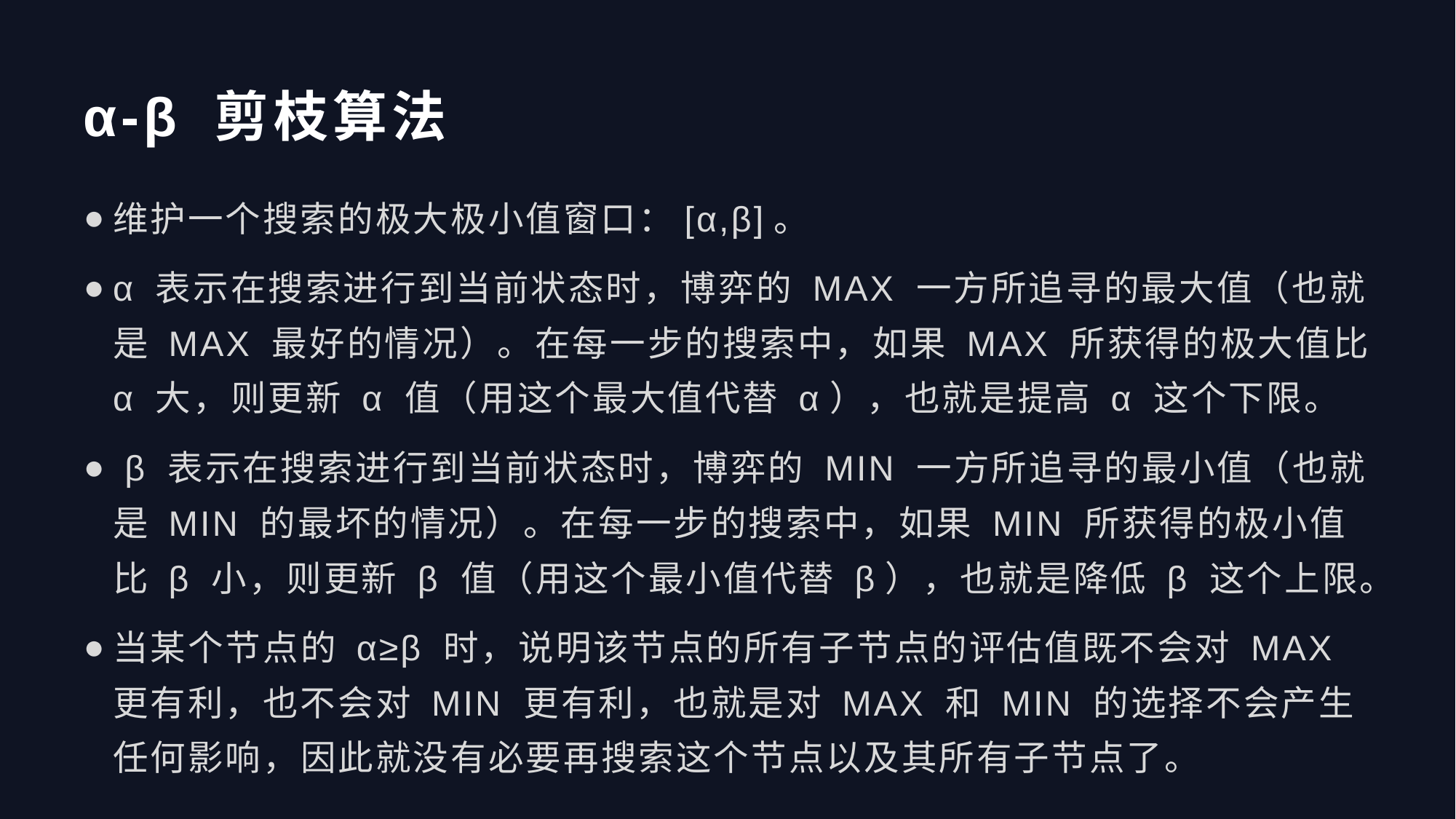

# α-β 剪枝算法
维护一个搜索的极大极小值窗口：[α,β]。
α 表示在搜索进行到当前状态时，博弈的 MAX 一方所追寻的最大值（也就是 MAX 最好的情况）。在每一步的搜索中，如果 MAX 所获得的极大值比 α 大，则更新 α 值（用这个最大值代替 α），也就是提高 α 这个下限。
 β 表示在搜索进行到当前状态时，博弈的 MIN 一方所追寻的最小值（也就是 MIN 的最坏的情况）。在每一步的搜索中，如果 MIN 所获得的极小值比 β 小，则更新 β 值（用这个最小值代替 β），也就是降低 β 这个上限。
当某个节点的 α≥β 时，说明该节点的所有子节点的评估值既不会对 MAX 更有利，也不会对 MIN 更有利，也就是对 MAX 和 MIN 的选择不会产生任何影响，因此就没有必要再搜索这个节点以及其所有子节点了。